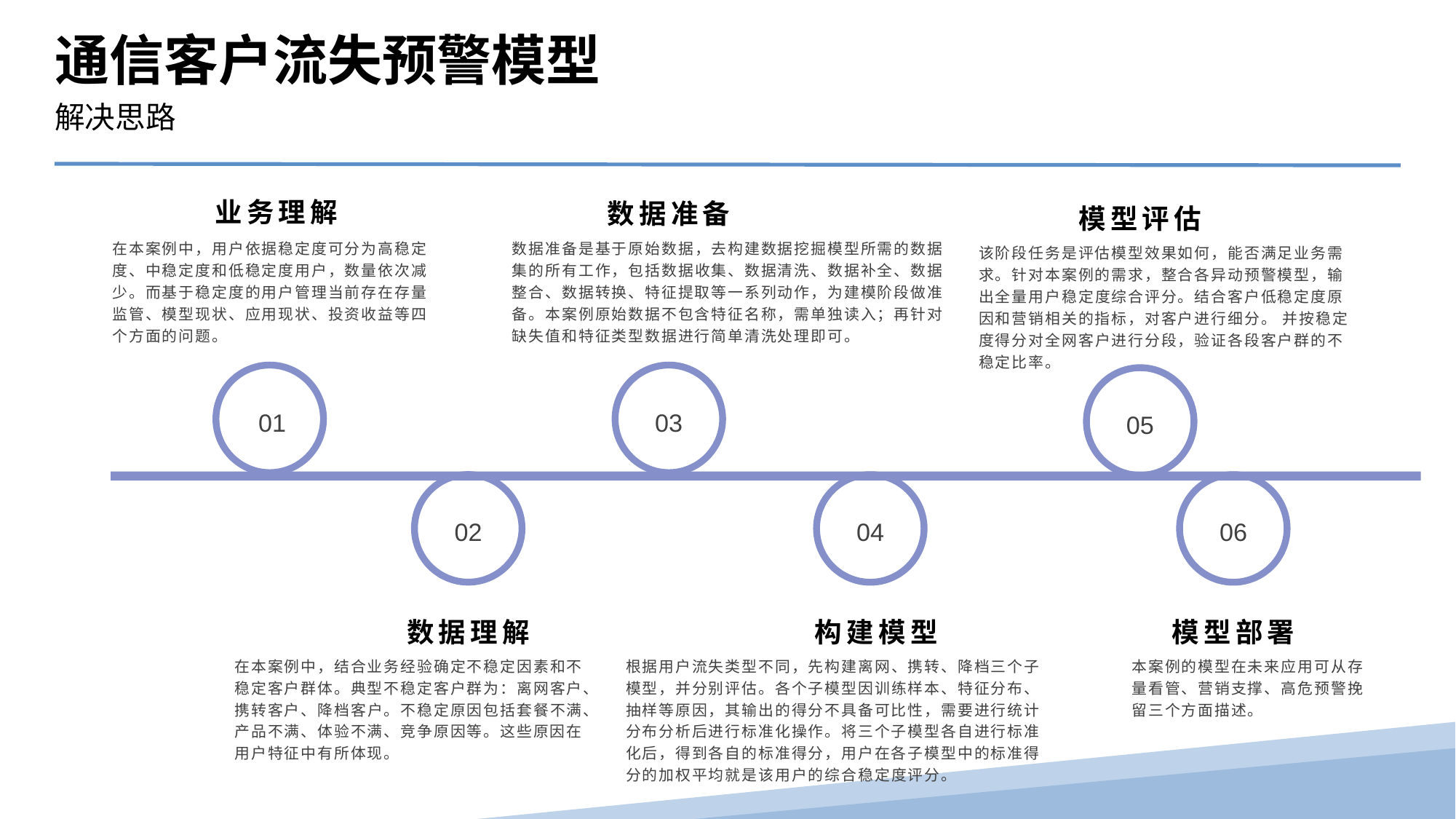

通信客户流失预警模型
解决思路
业务理解
数据准备
模型评估
在本案例中，用户依据稳定度可分为高稳定度、中稳定度和低稳定度用户，数量依次减少。而基于稳定度的用户管理当前存在存量监管、模型现状、应用现状、投资收益等四个方面的问题。
数据准备是基于原始数据，去构建数据挖掘模型所需的数据集的所有工作，包括数据收集、数据清洗、数据补全、数据整合、数据转换、特征提取等一系列动作，为建模阶段做准备。本案例原始数据不包含特征名称，需单独读入；再针对缺失值和特征类型数据进行简单清洗处理即可。
该阶段任务是评估模型效果如何，能否满足业务需求。针对本案例的需求，整合各异动预警模型，输出全量用户稳定度综合评分。结合客户低稳定度原因和营销相关的指标，对客户进行细分。 并按稳定度得分对全网客户进行分段，验证各段客户群的不稳定比率。

01
03
05

02
04
06
数据理解
构建模型
模型部署
在本案例中，结合业务经验确定不稳定因素和不稳定客户群体。典型不稳定客户群为：离网客户、携转客户、降档客户。不稳定原因包括套餐不满、产品不满、体验不满、竞争原因等。这些原因在用户特征中有所体现。
根据用户流失类型不同，先构建离网、携转、降档三个子模型，并分别评估。各个子模型因训练样本、特征分布、抽样等原因，其输出的得分不具备可比性，需要进行统计分布分析后进行标准化操作。将三个子模型各自进行标准化后，得到各自的标准得分，用户在各子模型中的标准得分的加权平均就是该用户的综合稳定度评分。

本案例的模型在未来应用可从存量看管、营销支撑、高危预警挽留三个方面描述。